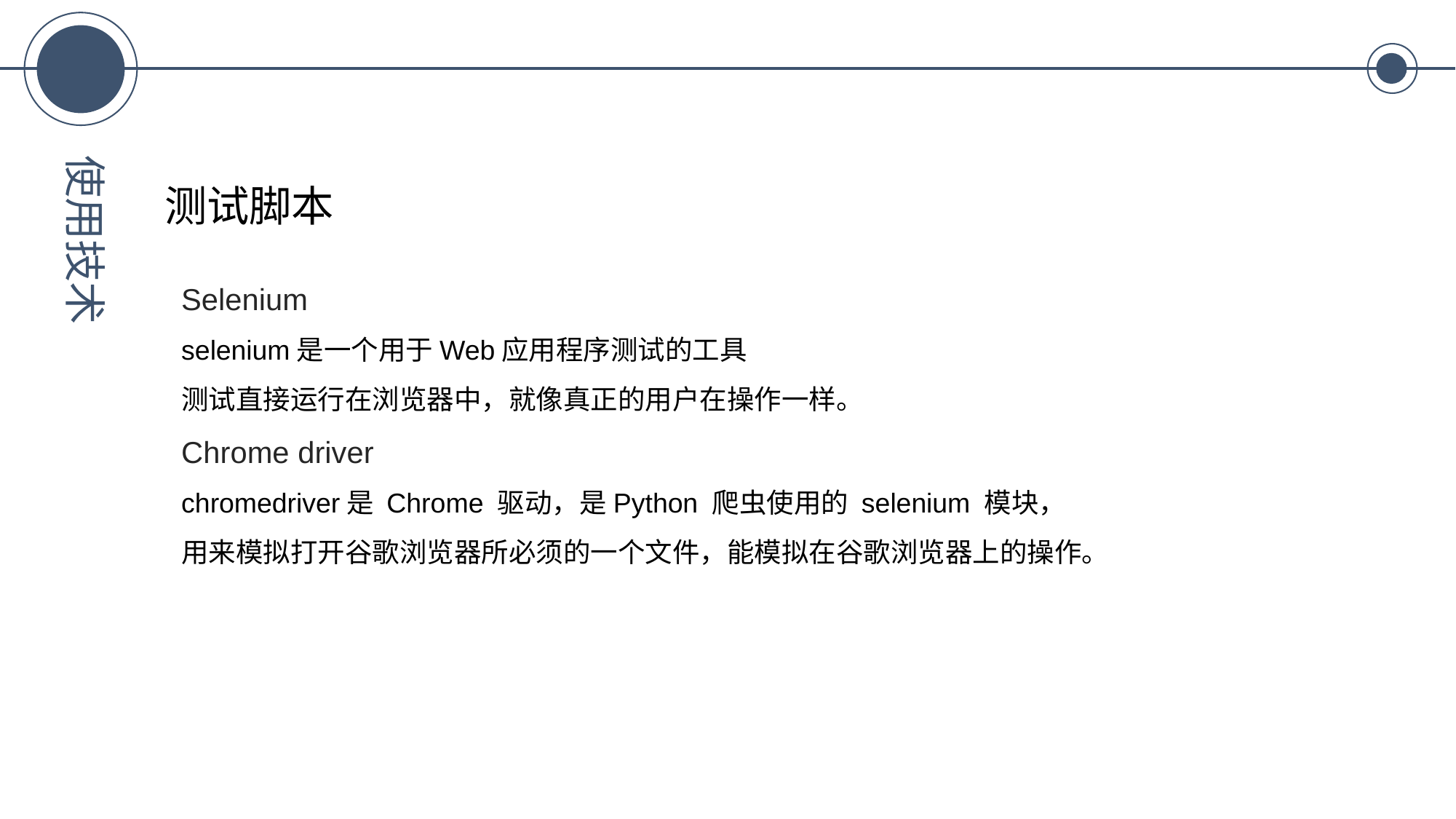

使用技术
测试脚本
Selenium
selenium是一个用于Web应用程序测试的工具
测试直接运行在浏览器中，就像真正的用户在操作一样。
Chrome driver
chromedriver是 Chrome 驱动，是Python 爬虫使用的 selenium 模块，
用来模拟打开谷歌浏览器所必须的一个文件，能模拟在谷歌浏览器上的操作。